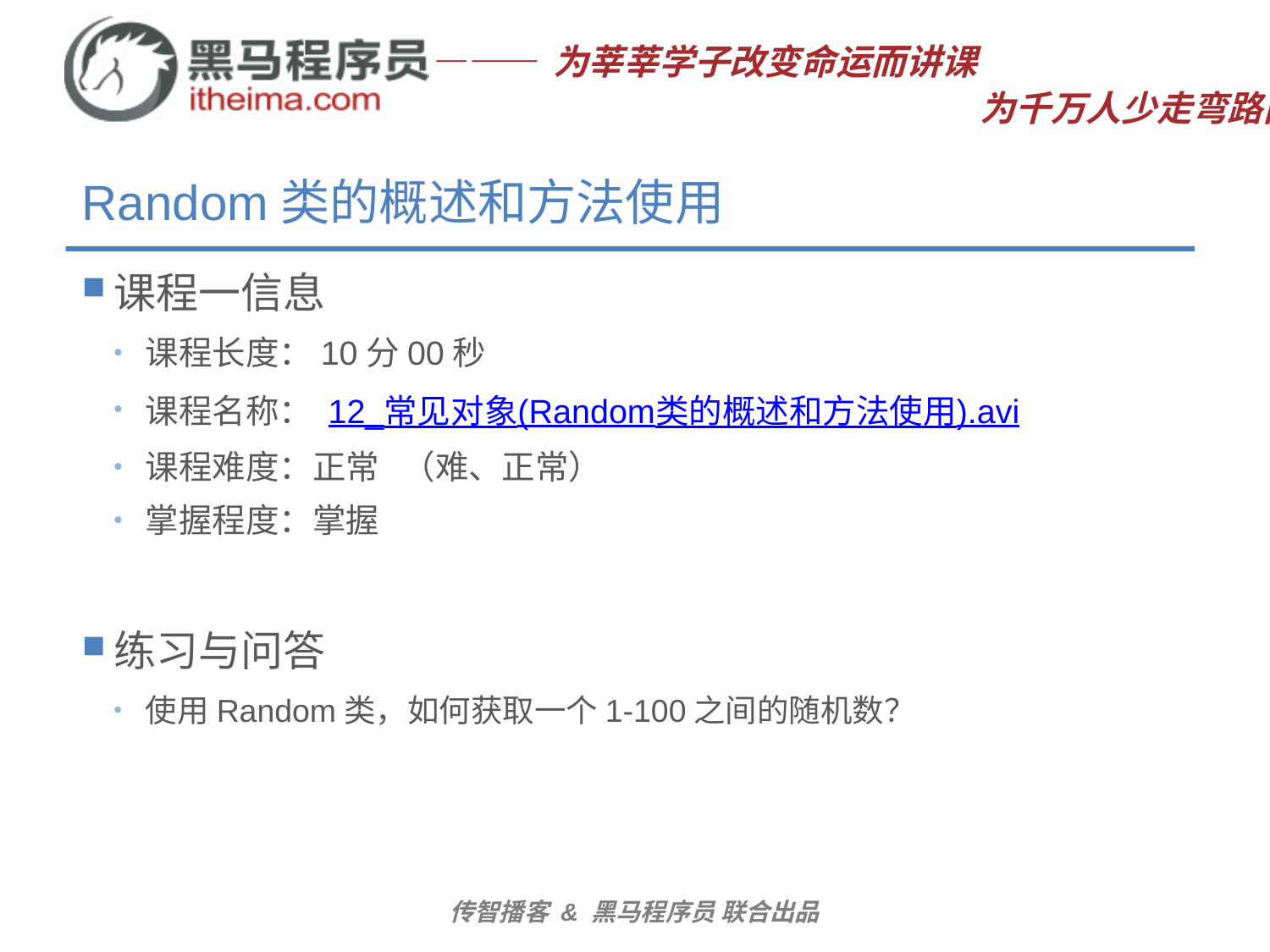

# Random类的概述和方法使用
课程一信息
课程长度：10分00秒
课程名称： 12_常见对象(Random类的概述和方法使用).avi
课程难度：正常   （难、正常）
掌握程度：掌握

练习与问答
使用Random类，如何获取一个1-100之间的随机数？